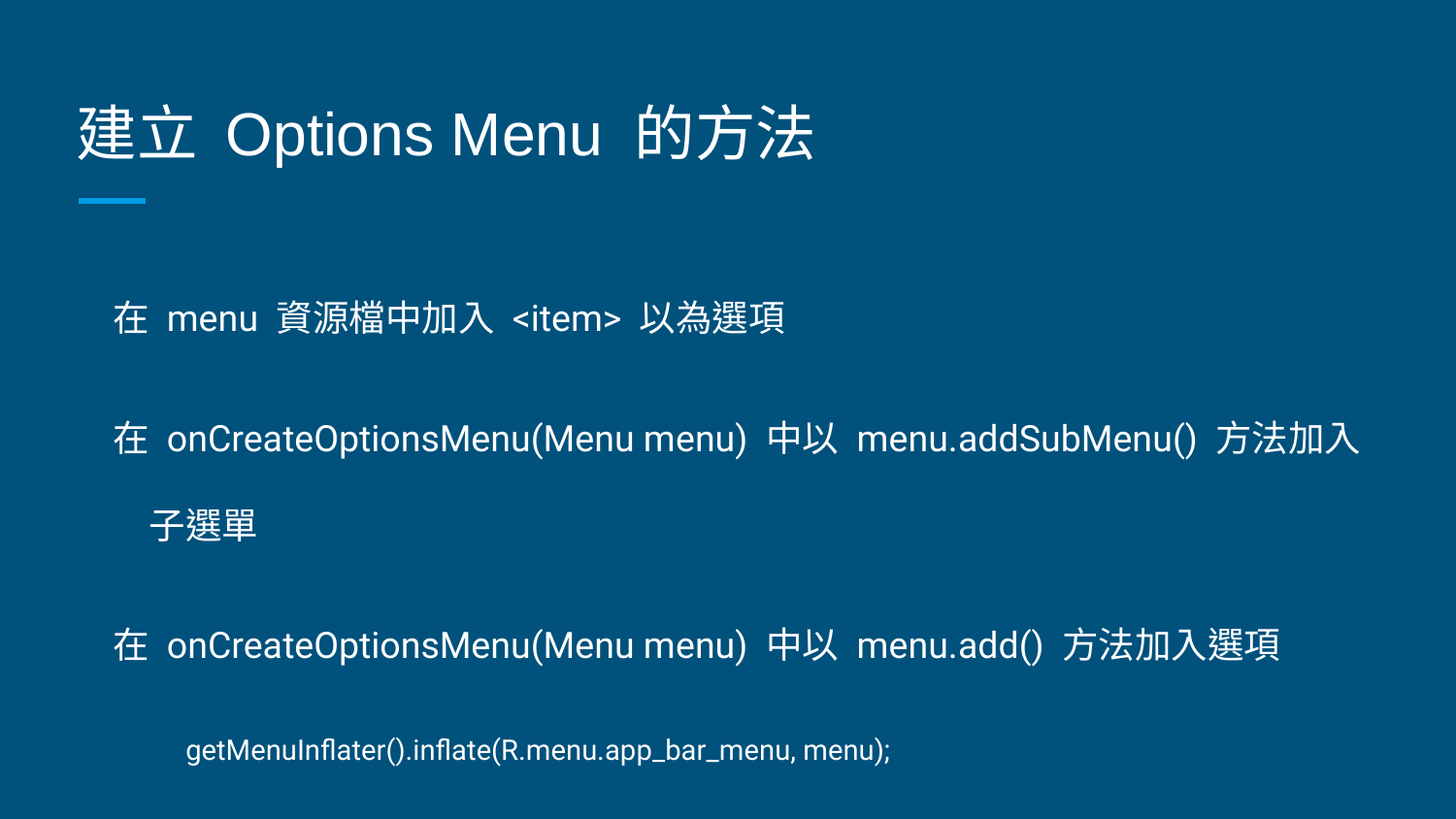

# 建立 Options Menu 的方法
在 menu 資源檔中加入 <item> 以為選項
在 onCreateOptionsMenu(Menu menu) 中以 menu.addSubMenu() 方法加入子選單
在 onCreateOptionsMenu(Menu menu) 中以 menu.add() 方法加入選項
getMenuInflater().inflate(R.menu.app_bar_menu, menu);
在 onOptionsItemSelected(MenuItem item) 中處理使用者點選事件